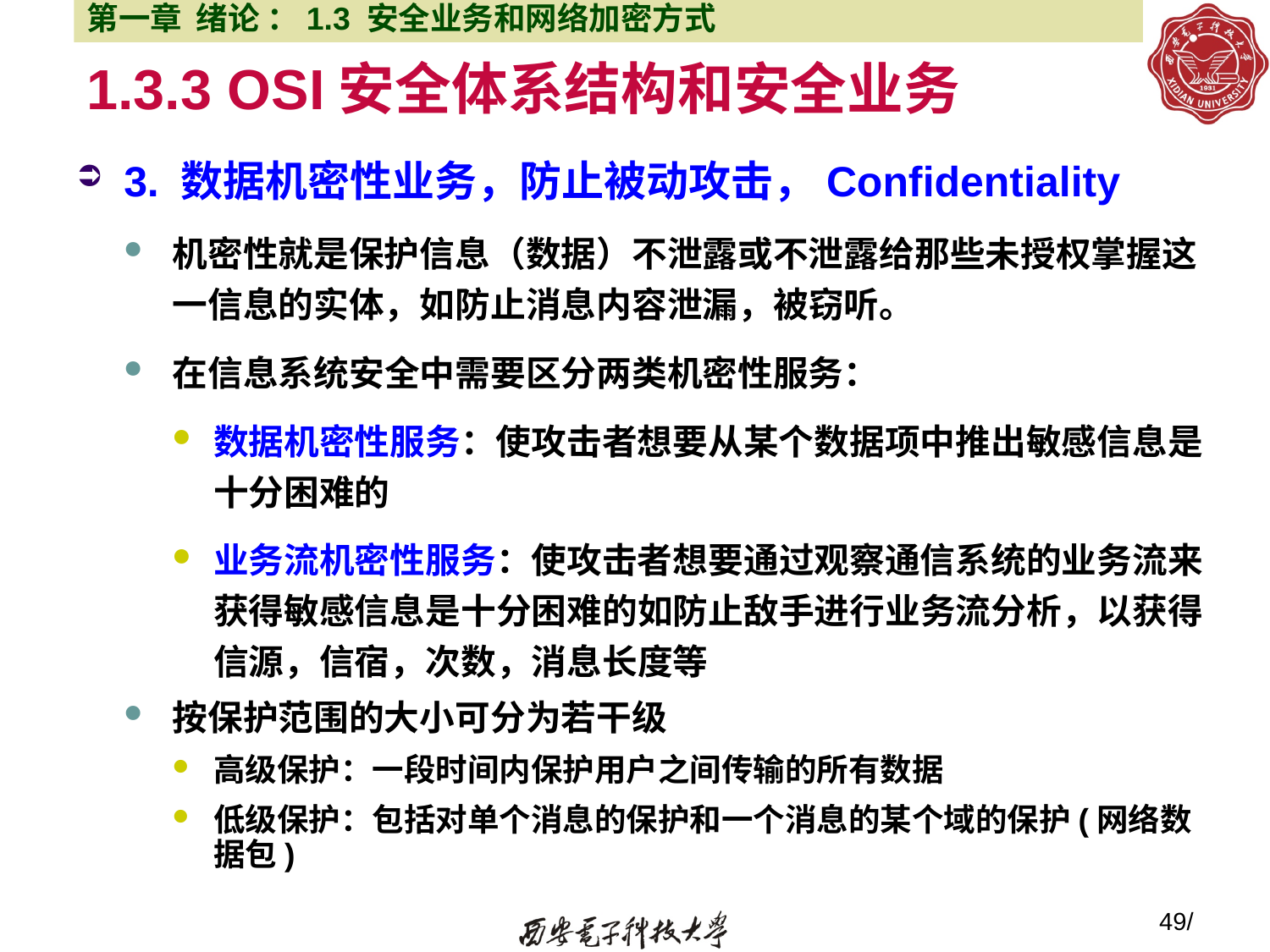

第一章  绪论 ：1.3 安全业务和网络加密方式
# 1.3.3 OSI安全体系结构和安全业务
3. 数据机密性业务，防止被动攻击，Confidentiality
机密性就是保护信息（数据）不泄露或不泄露给那些未授权掌握这一信息的实体，如防止消息内容泄漏，被窃听。
在信息系统安全中需要区分两类机密性服务：
数据机密性服务：使攻击者想要从某个数据项中推出敏感信息是十分困难的
业务流机密性服务：使攻击者想要通过观察通信系统的业务流来获得敏感信息是十分困难的如防止敌手进行业务流分析，以获得信源，信宿，次数，消息长度等
按保护范围的大小可分为若干级
高级保护：一段时间内保护用户之间传输的所有数据
低级保护：包括对单个消息的保护和一个消息的某个域的保护(网络数据包)
49/